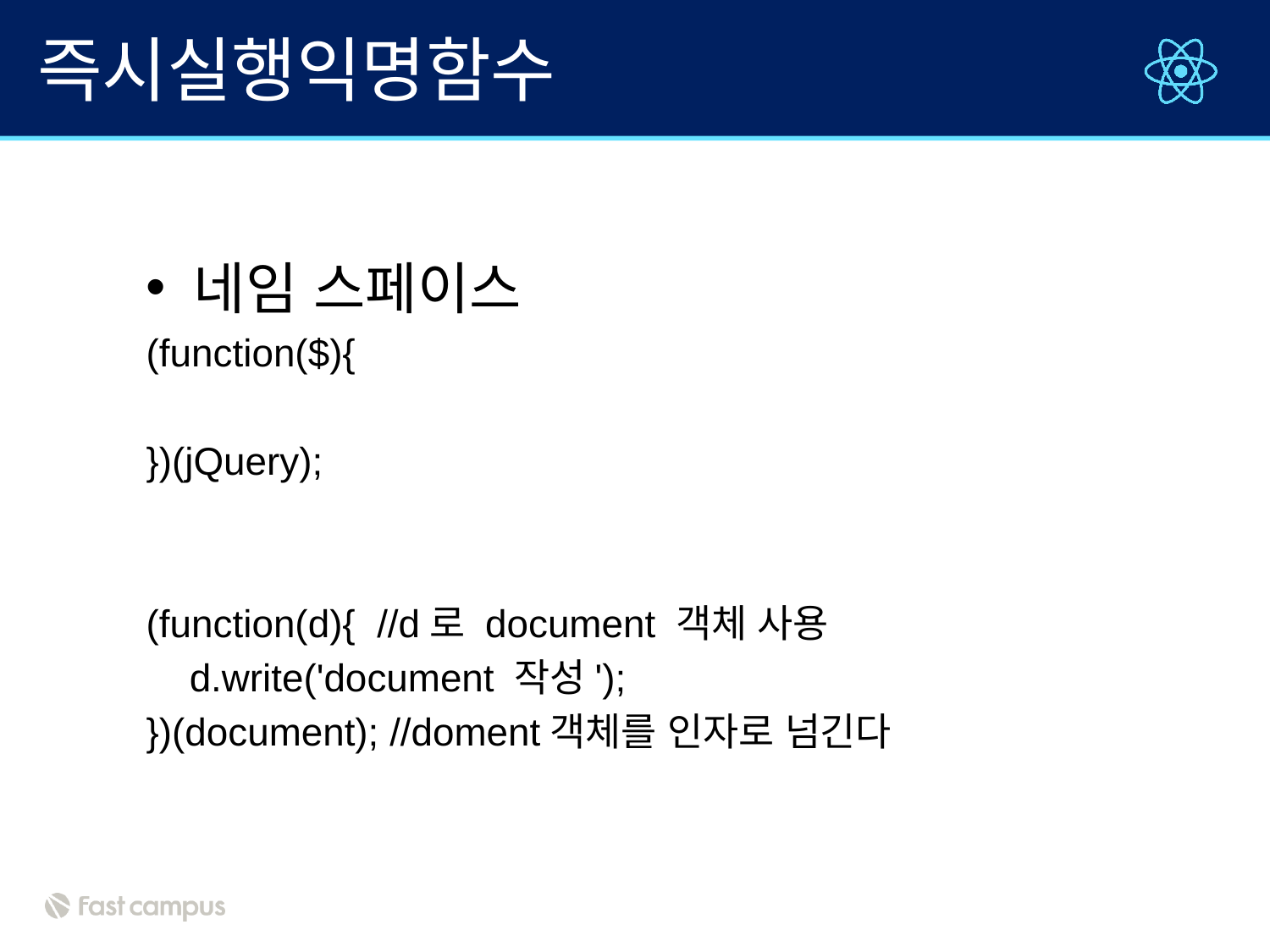

# 즉시실행익명함수
네임 스페이스
(function($){

})(jQuery);

(function(d){  //d로 document 객체 사용
    d.write('document 작성');
})(document); //doment객체를 인자로 넘긴다